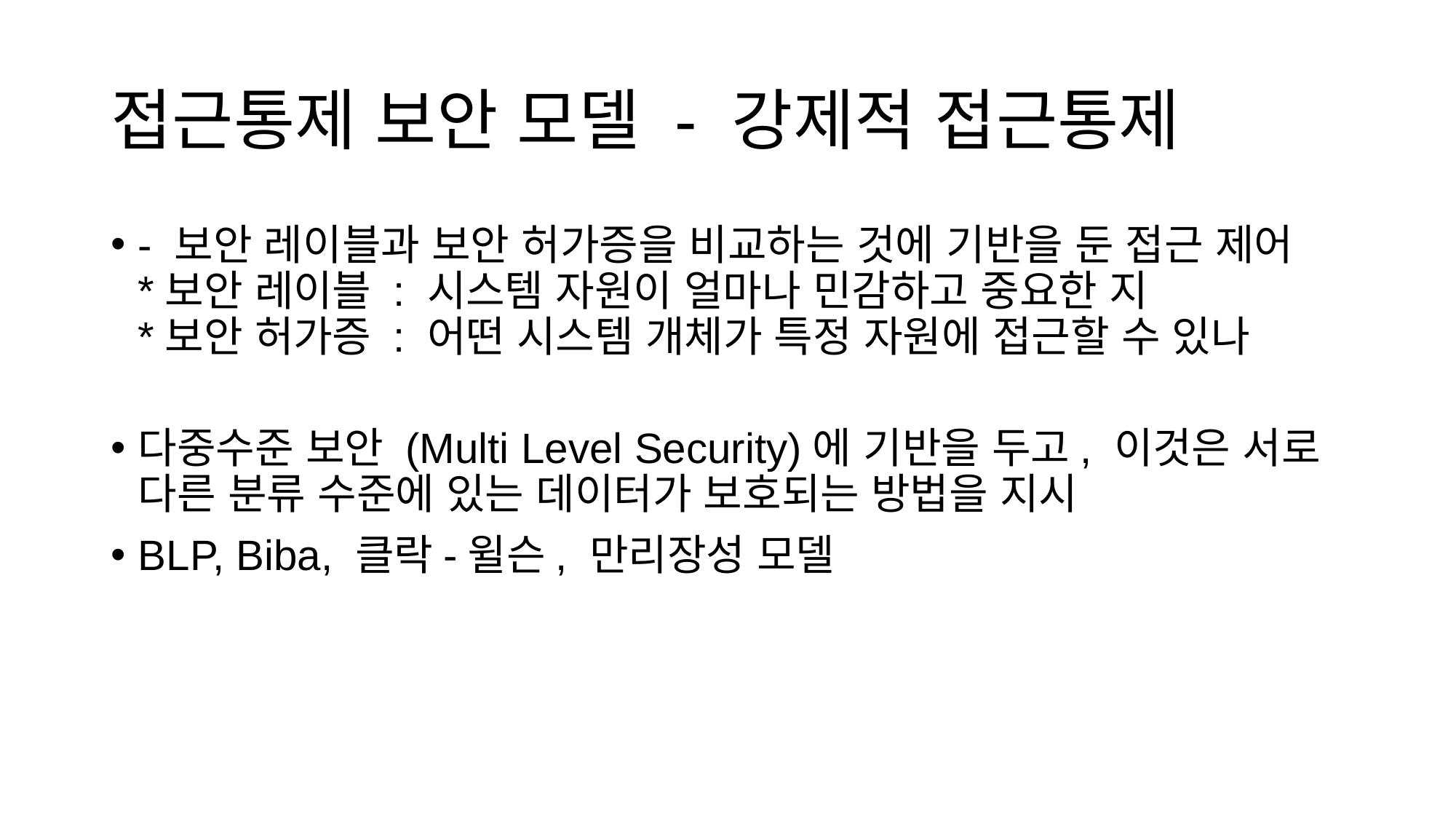

# 접근통제 보안 모델 - 강제적 접근통제
- 보안 레이블과 보안 허가증을 비교하는 것에 기반을 둔 접근 제어
*보안 레이블 : 시스템 자원이 얼마나 민감하고 중요한 지
*보안 허가증 : 어떤 시스템 개체가 특정 자원에 접근할 수 있나
다중수준 보안 (Multi Level Security)에 기반을 두고, 이것은 서로 다른 분류 수준에 있는 데이터가 보호되는 방법을 지시
BLP, Biba, 클락-윌슨, 만리장성 모델